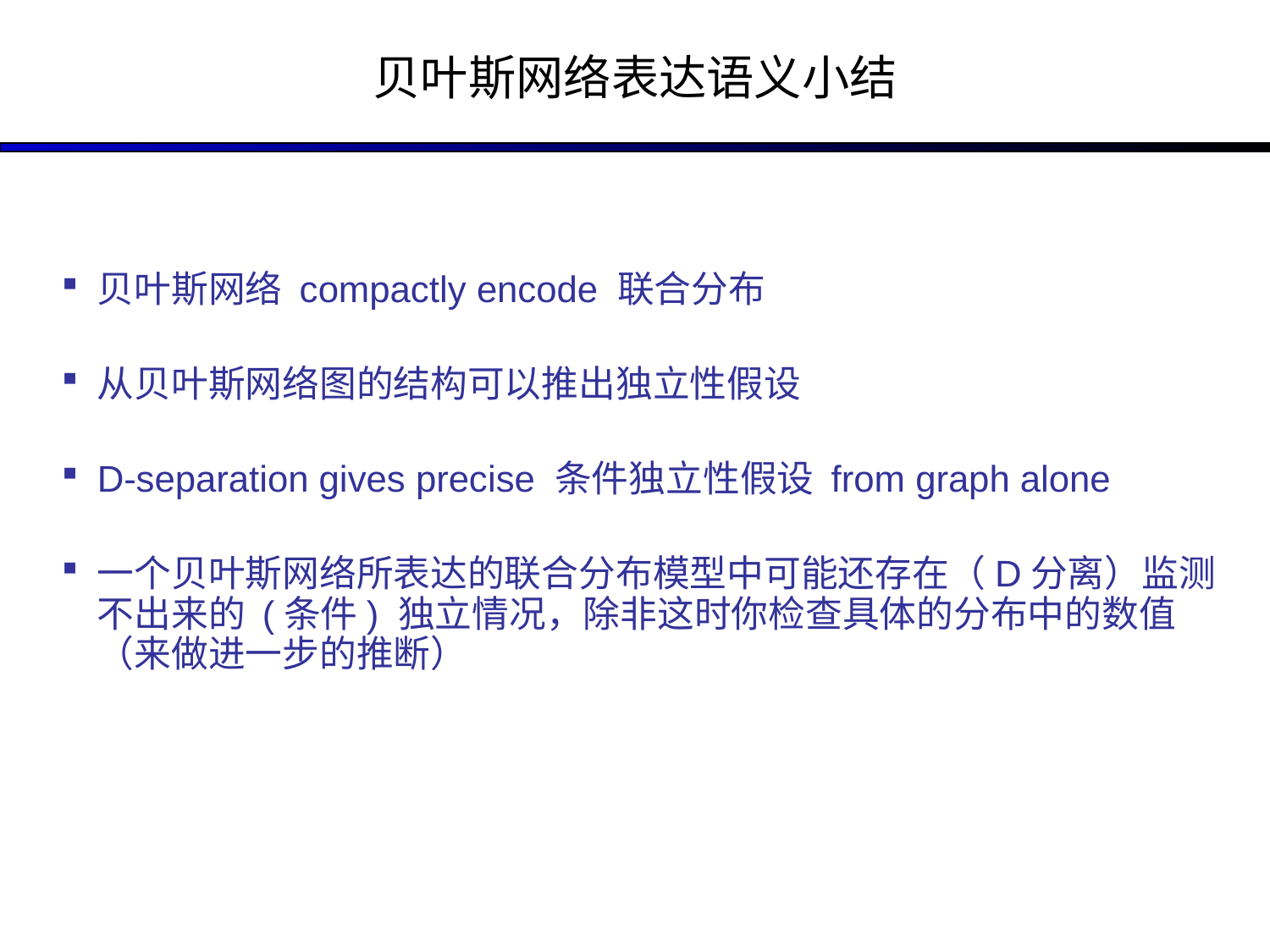

# 贝叶斯网络表达语义小结
贝叶斯网络 compactly encode 联合分布

从贝叶斯网络图的结构可以推出独立性假设

D-separation gives precise 条件独立性假设 from graph alone

一个贝叶斯网络所表达的联合分布模型中可能还存在（D分离）监测不出来的 (条件) 独立情况，除非这时你检查具体的分布中的数值（来做进一步的推断）